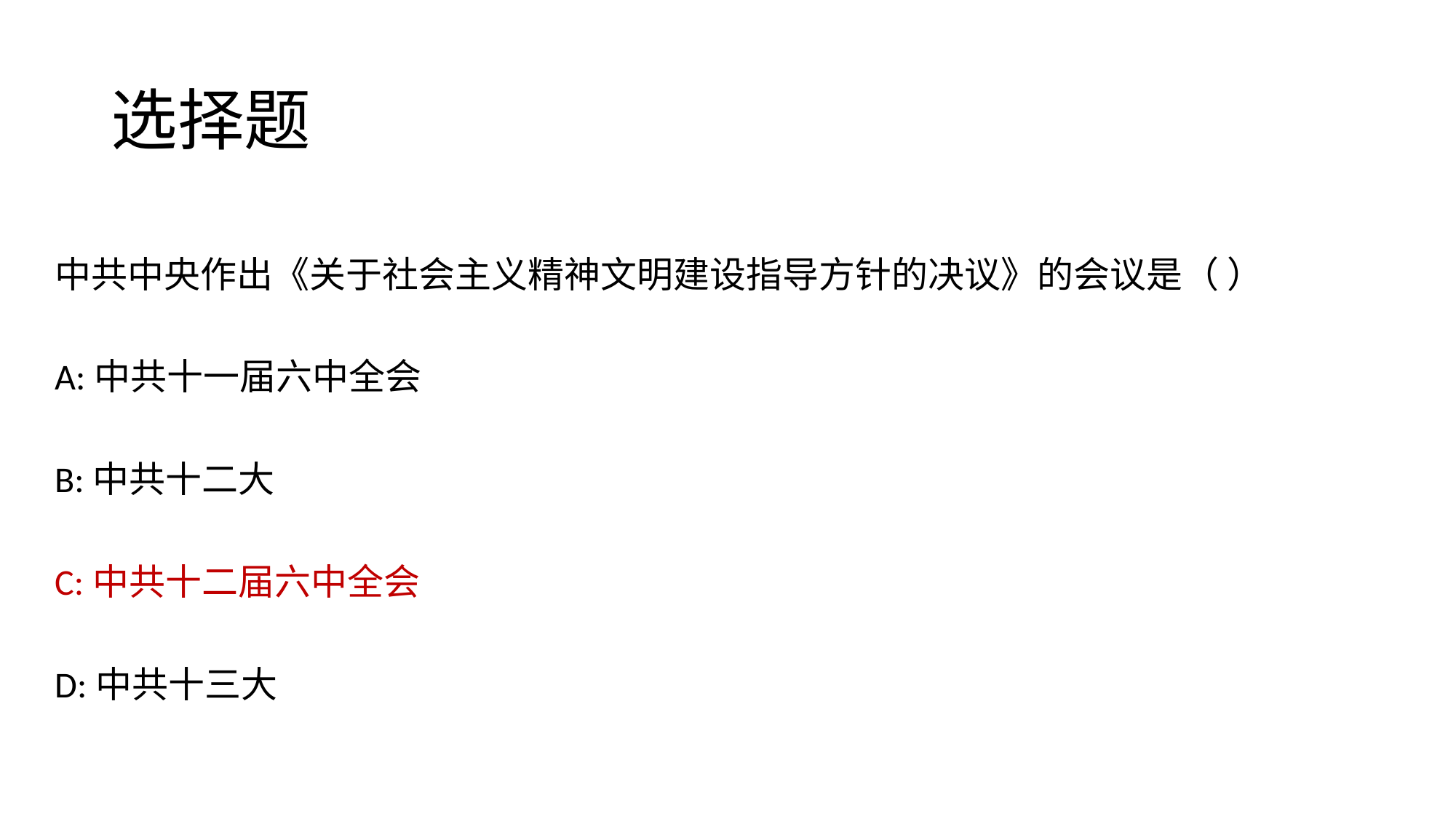

# 选择题
中共中央作出《关于社会主义精神文明建设指导方针的决议》的会议是（ ）
A:中共十一届六中全会
B:中共十二大
C:中共十二届六中全会
D:中共十三大